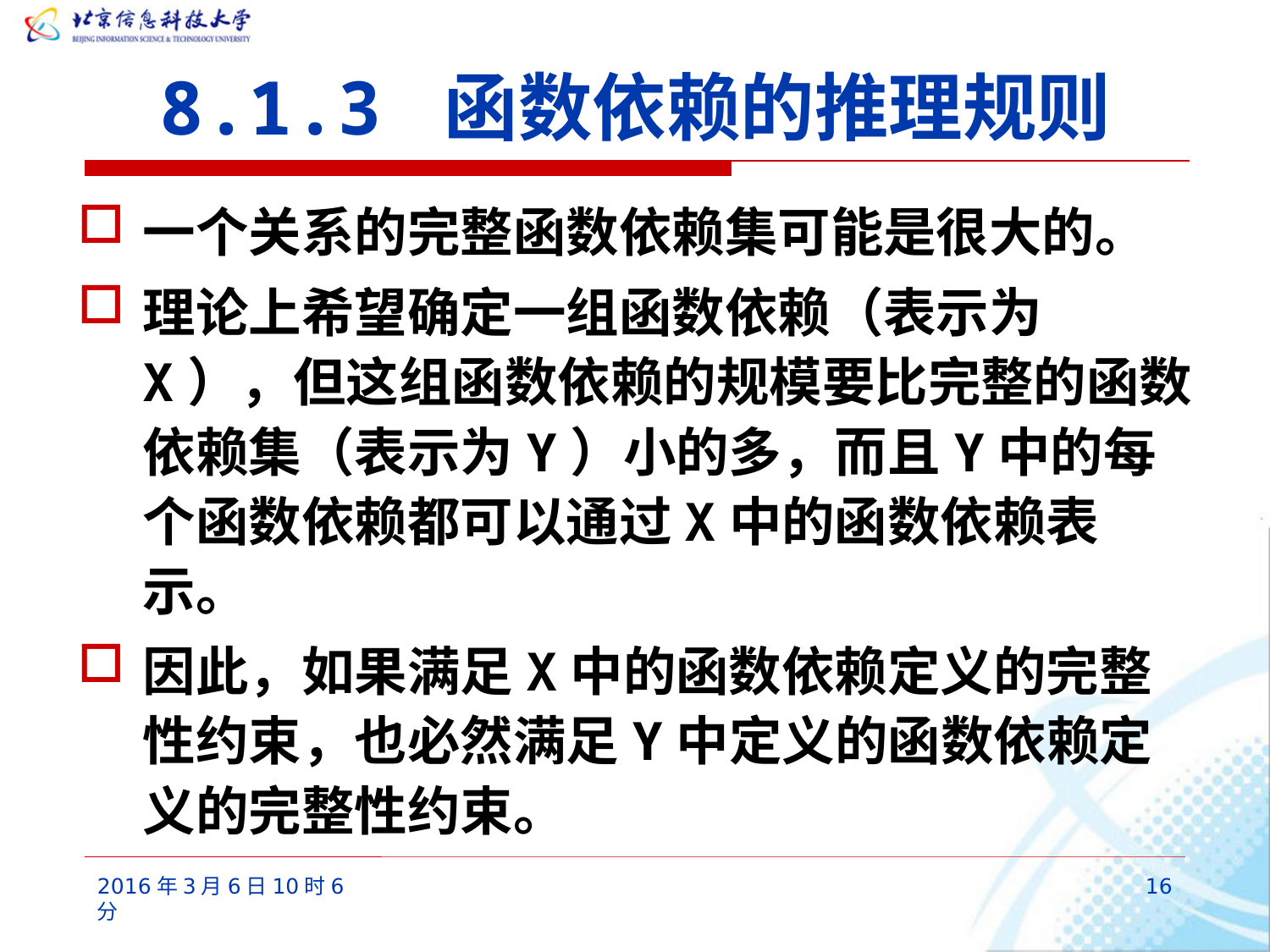

# 8.1.3 函数依赖的推理规则
一个关系的完整函数依赖集可能是很大的。
理论上希望确定一组函数依赖（表示为X），但这组函数依赖的规模要比完整的函数依赖集（表示为Y）小的多，而且Y中的每个函数依赖都可以通过X中的函数依赖表示。
因此，如果满足X中的函数依赖定义的完整性约束，也必然满足Y中定义的函数依赖定义的完整性约束。
2016年3月6日10时6分
16